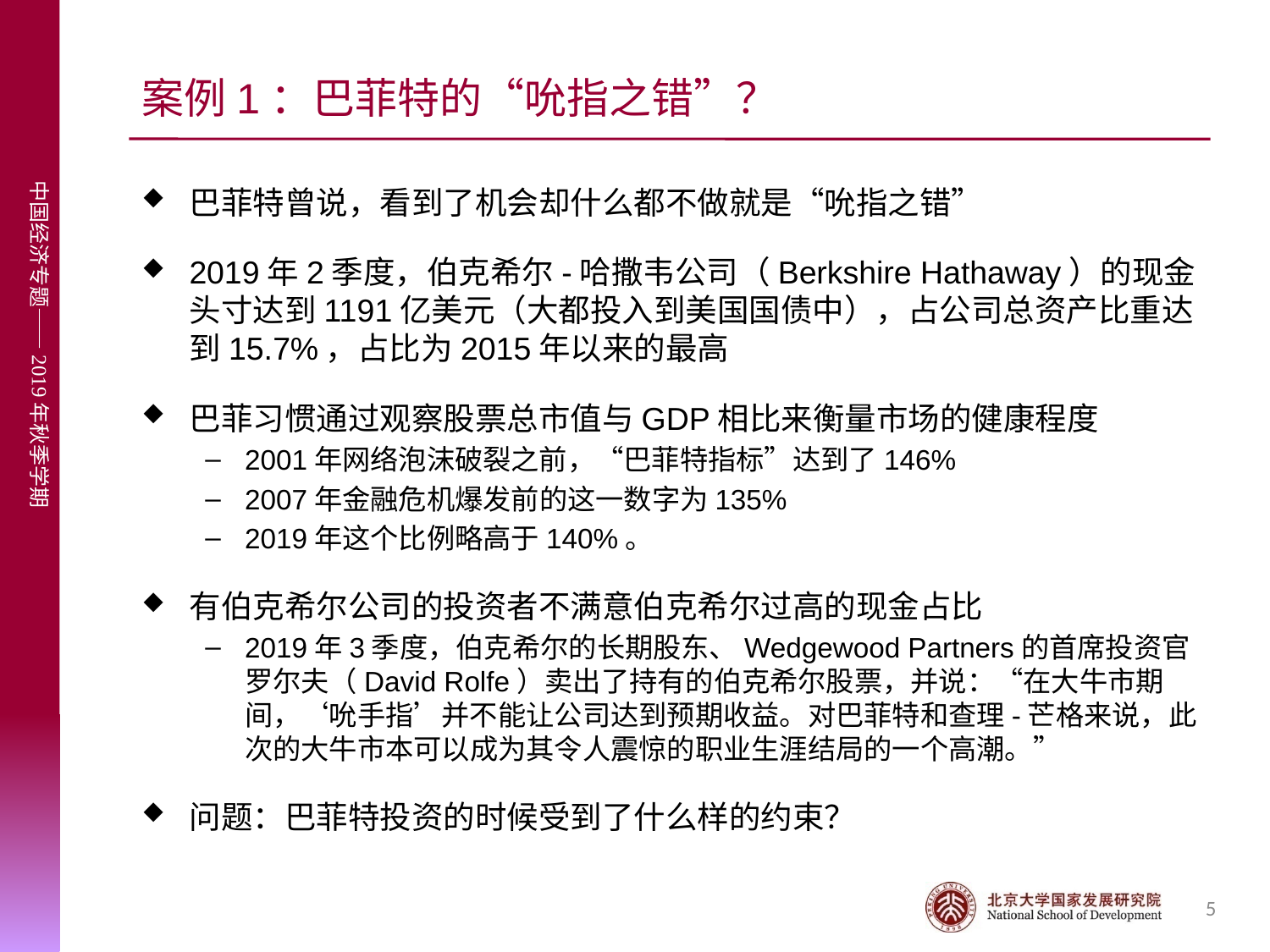

# 案例1：巴菲特的“吮指之错”？
巴菲特曾说，看到了机会却什么都不做就是“吮指之错”
2019年2季度，伯克希尔-哈撒韦公司（Berkshire Hathaway）的现金头寸达到1191亿美元（大都投入到美国国债中），占公司总资产比重达到15.7%，占比为2015年以来的最高
巴菲习惯通过观察股票总市值与GDP相比来衡量市场的健康程度
2001年网络泡沫破裂之前，“巴菲特指标”达到了146%
2007年金融危机爆发前的这一数字为135%
2019年这个比例略高于140%。
有伯克希尔公司的投资者不满意伯克希尔过高的现金占比
2019年3季度，伯克希尔的长期股东、Wedgewood Partners的首席投资官罗尔夫（David Rolfe）卖出了持有的伯克希尔股票，并说：“在大牛市期间，‘吮手指’并不能让公司达到预期收益。对巴菲特和查理-芒格来说，此次的大牛市本可以成为其令人震惊的职业生涯结局的一个高潮。”
问题：巴菲特投资的时候受到了什么样的约束？
5